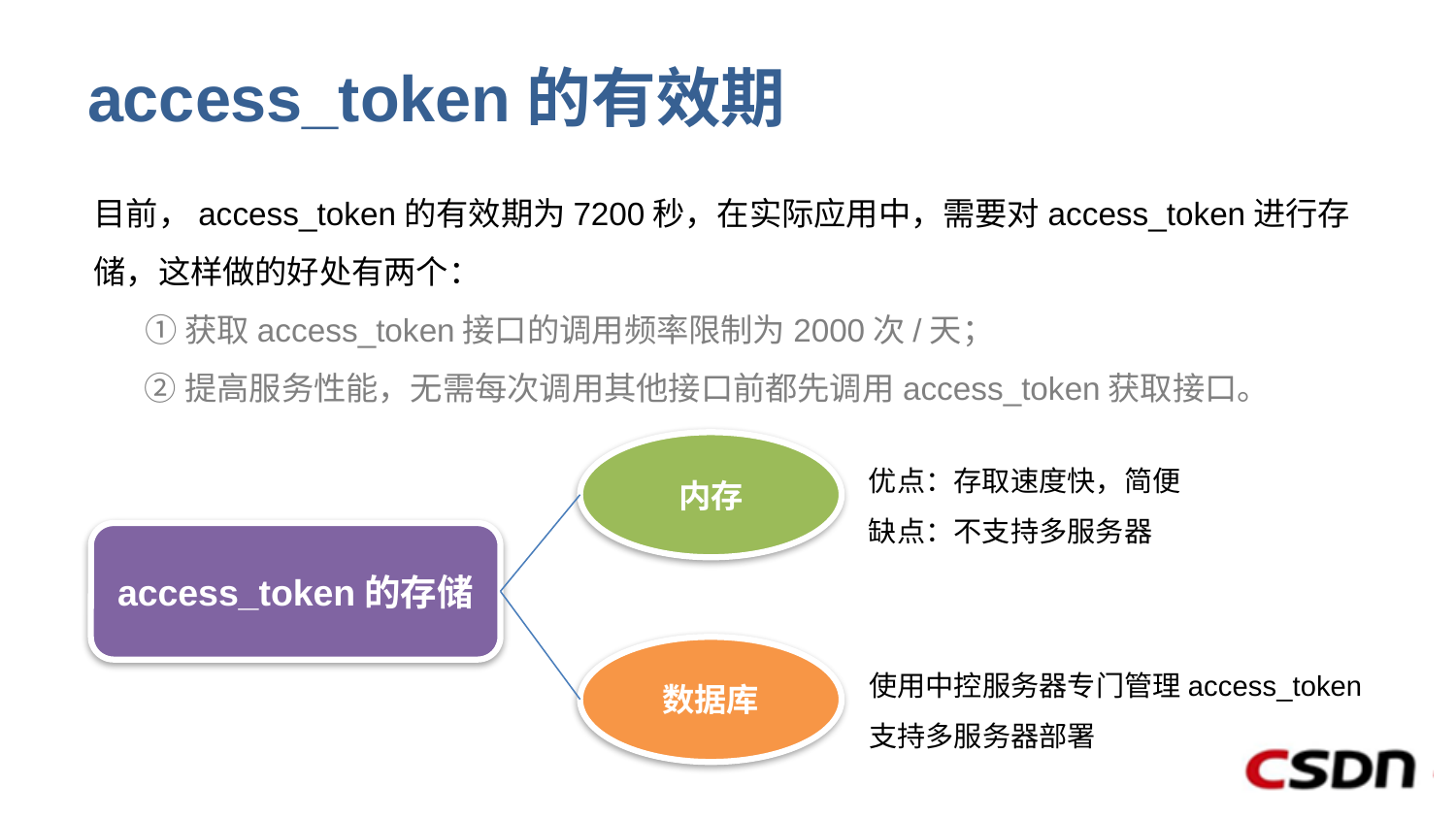

# access_token的有效期
目前，access_token的有效期为7200秒，在实际应用中，需要对access_token进行存储，这样做的好处有两个：
       ①获取access_token接口的调用频率限制为2000次/天；
       ②提高服务性能，无需每次调用其他接口前都先调用access_token获取接口。
内存
优点：存取速度快，简便
缺点：不支持多服务器
access_token的存储
数据库
使用中控服务器专门管理access_token
支持多服务器部署